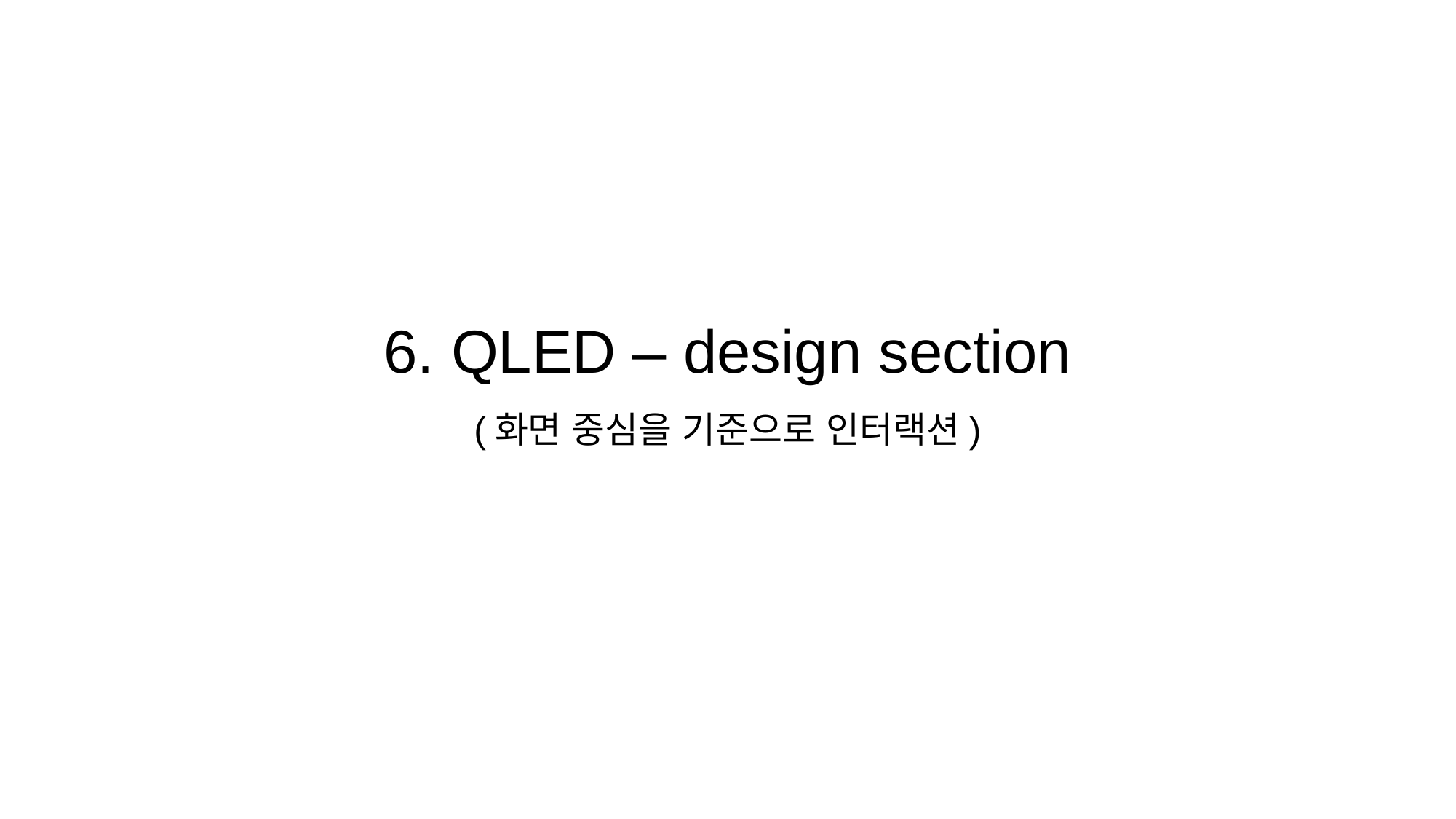

6. QLED – design section (화면 중심을 기준으로 인터랙션)